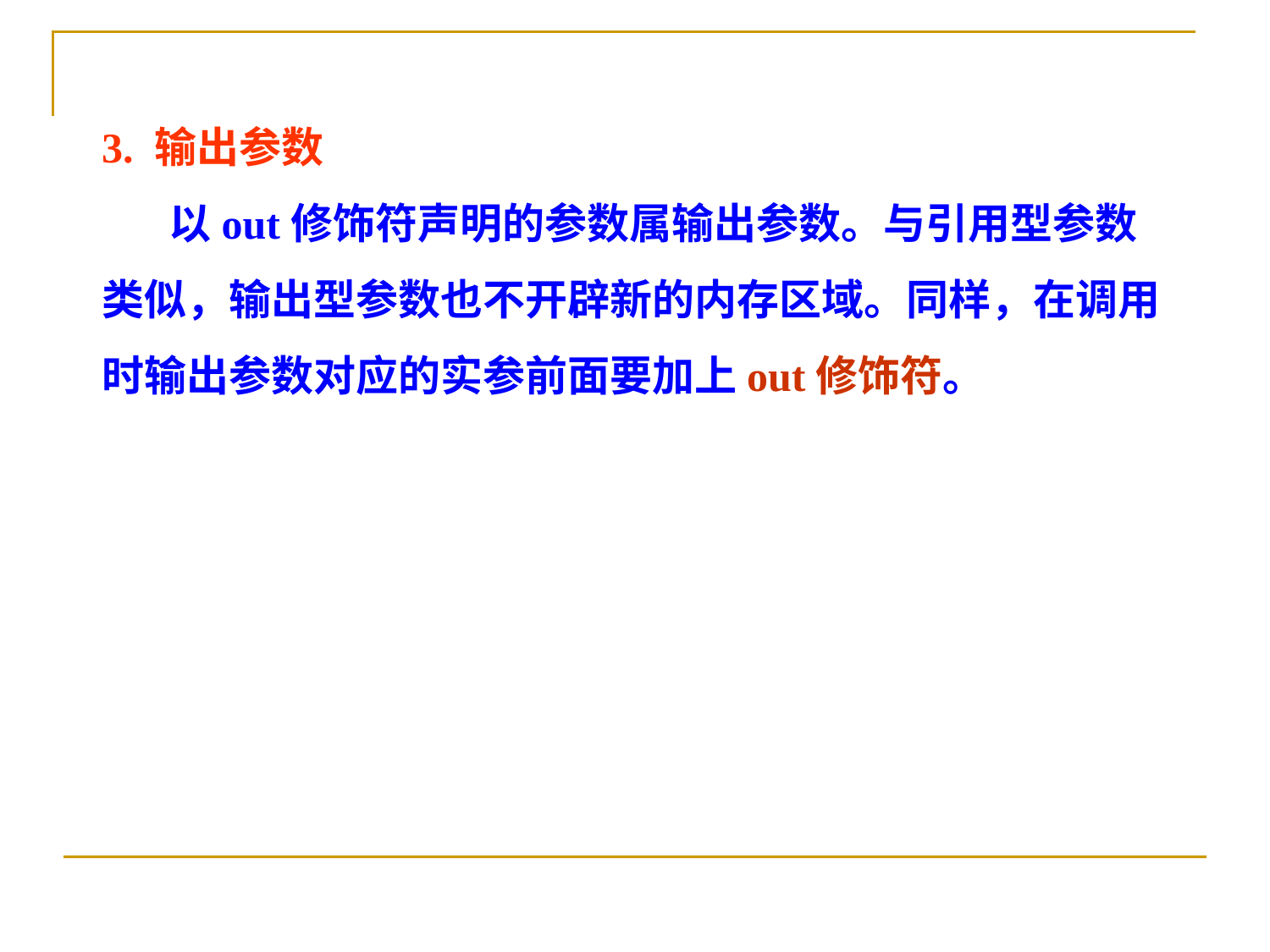

3. 输出参数
      以out修饰符声明的参数属输出参数。与引用型参数类似，输出型参数也不开辟新的内存区域。同样，在调用时输出参数对应的实参前面要加上out修饰符。